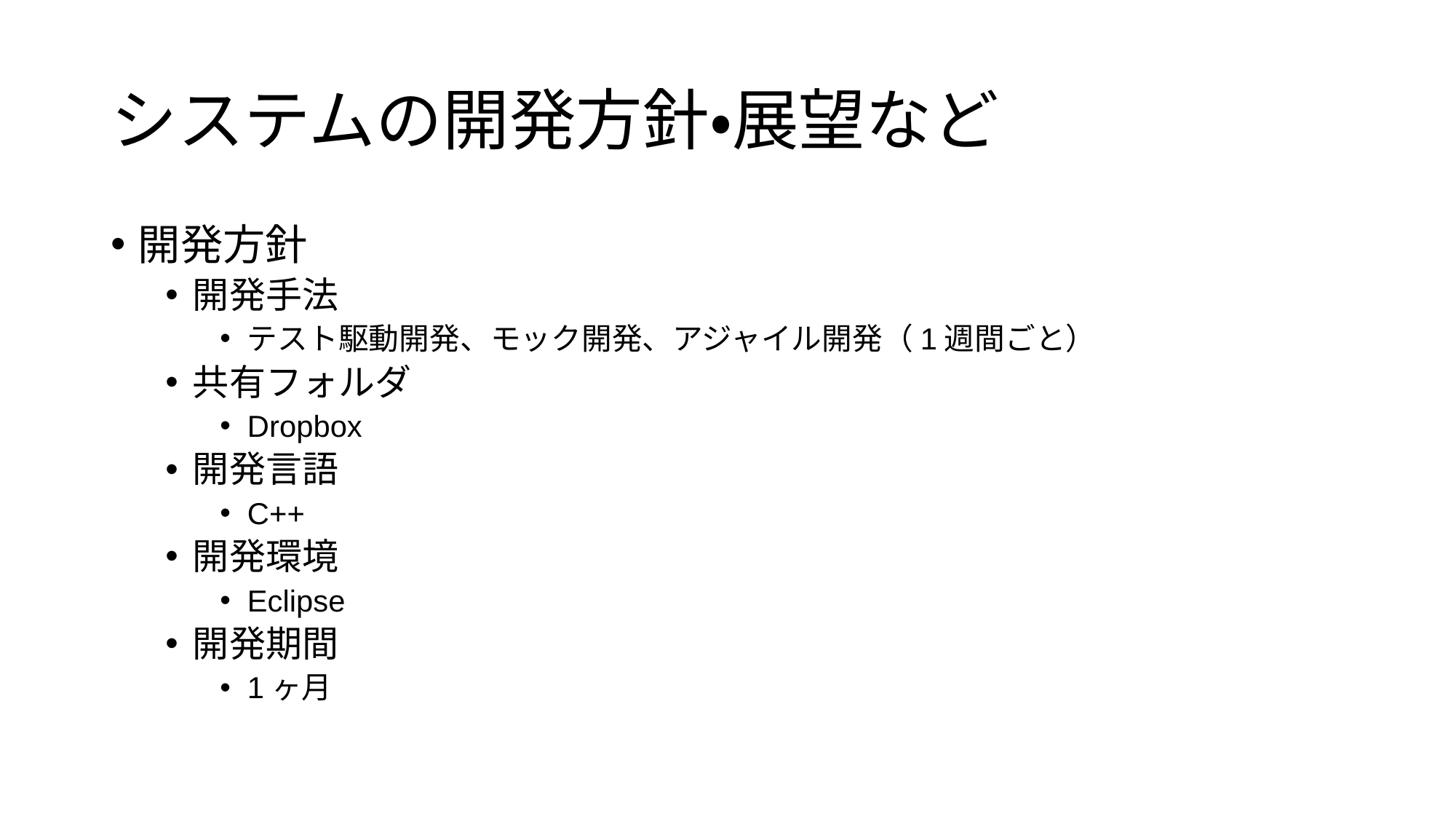

# システムの開発方針・展望など
開発方針
開発手法
テスト駆動開発、モック開発、アジャイル開発（1週間ごと）
共有フォルダ
Dropbox
開発言語
C++
開発環境
Eclipse
開発期間
1ヶ月